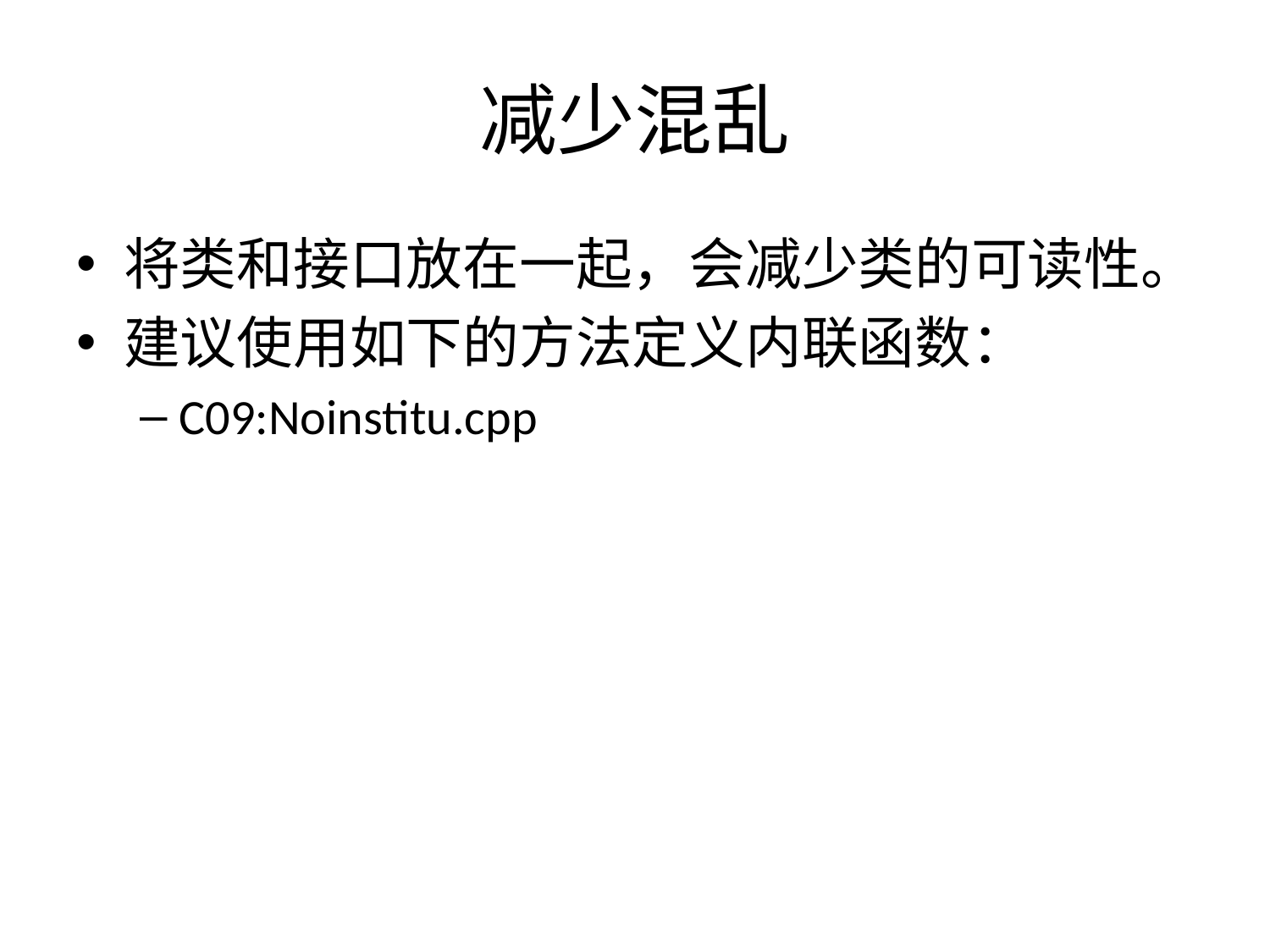

# 减少混乱
将类和接口放在一起，会减少类的可读性。
建议使用如下的方法定义内联函数：
C09:Noinstitu.cpp